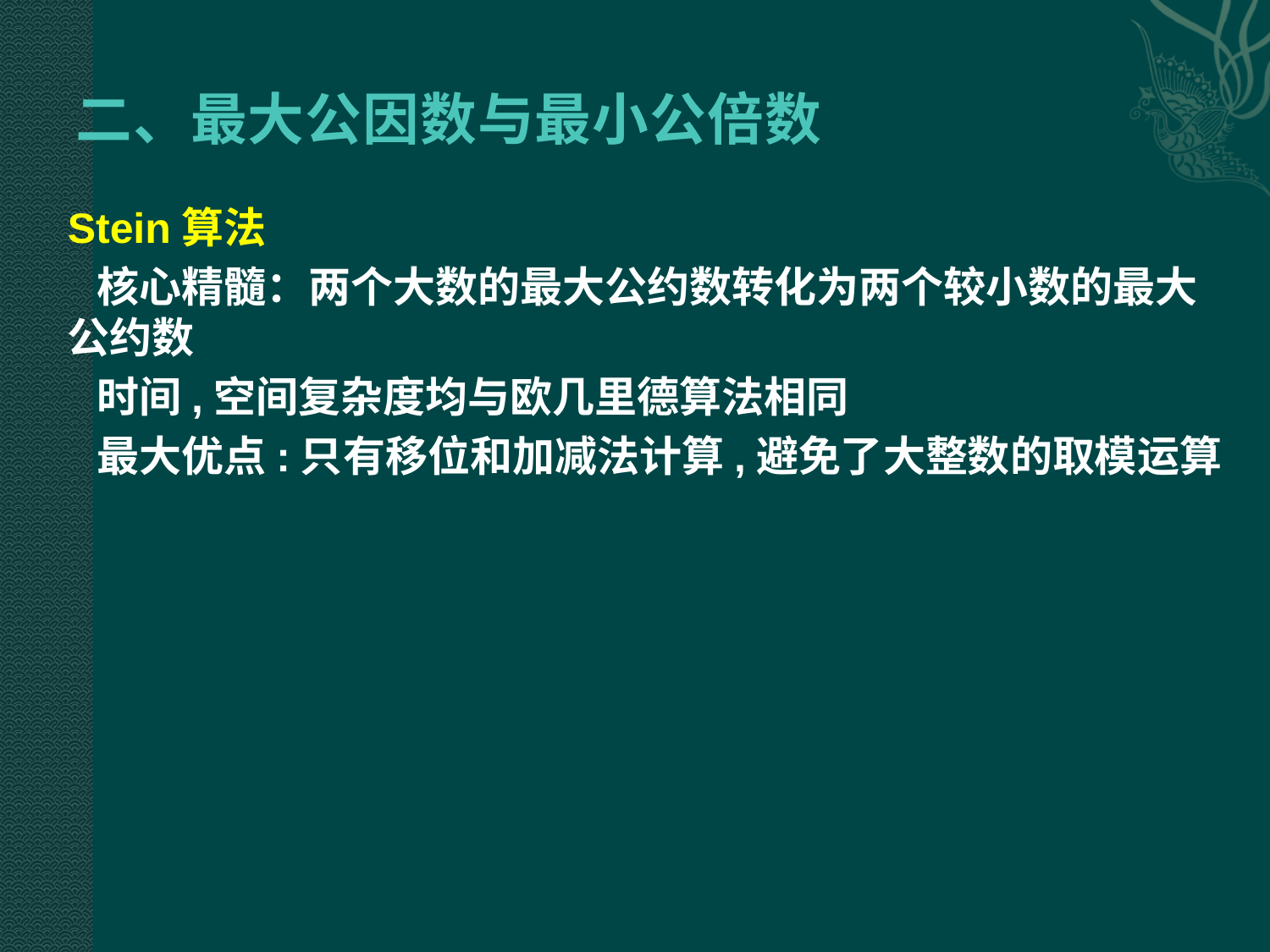

# 二、最大公因数与最小公倍数
Stein算法
  核心精髓：两个大数的最大公约数转化为两个较小数的最大公约数
  时间,空间复杂度均与欧几里德算法相同
  最大优点:只有移位和加减法计算,避免了大整数的取模运算